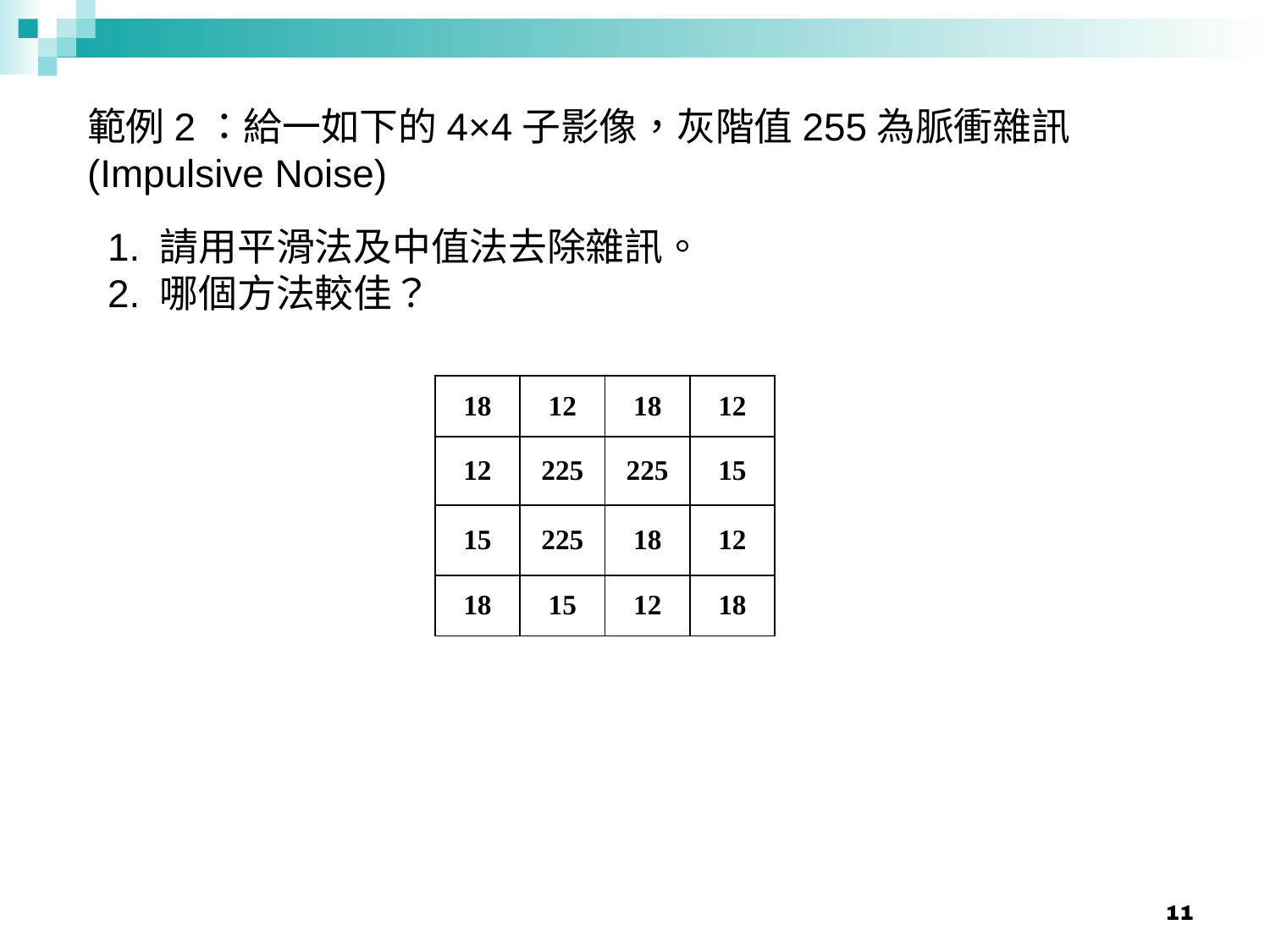

範例2：給一如下的4×4子影像，灰階值255為脈衝雜訊 (Impulsive Noise)
1. 請用平滑法及中值法去除雜訊。
2. 哪個方法較佳？
| 18 | 12 | 18 | 12 |
| --- | --- | --- | --- |
| 12 | 225 | 225 | 15 |
| 15 | 225 | 18 | 12 |
| 18 | 15 | 12 | 18 |
11